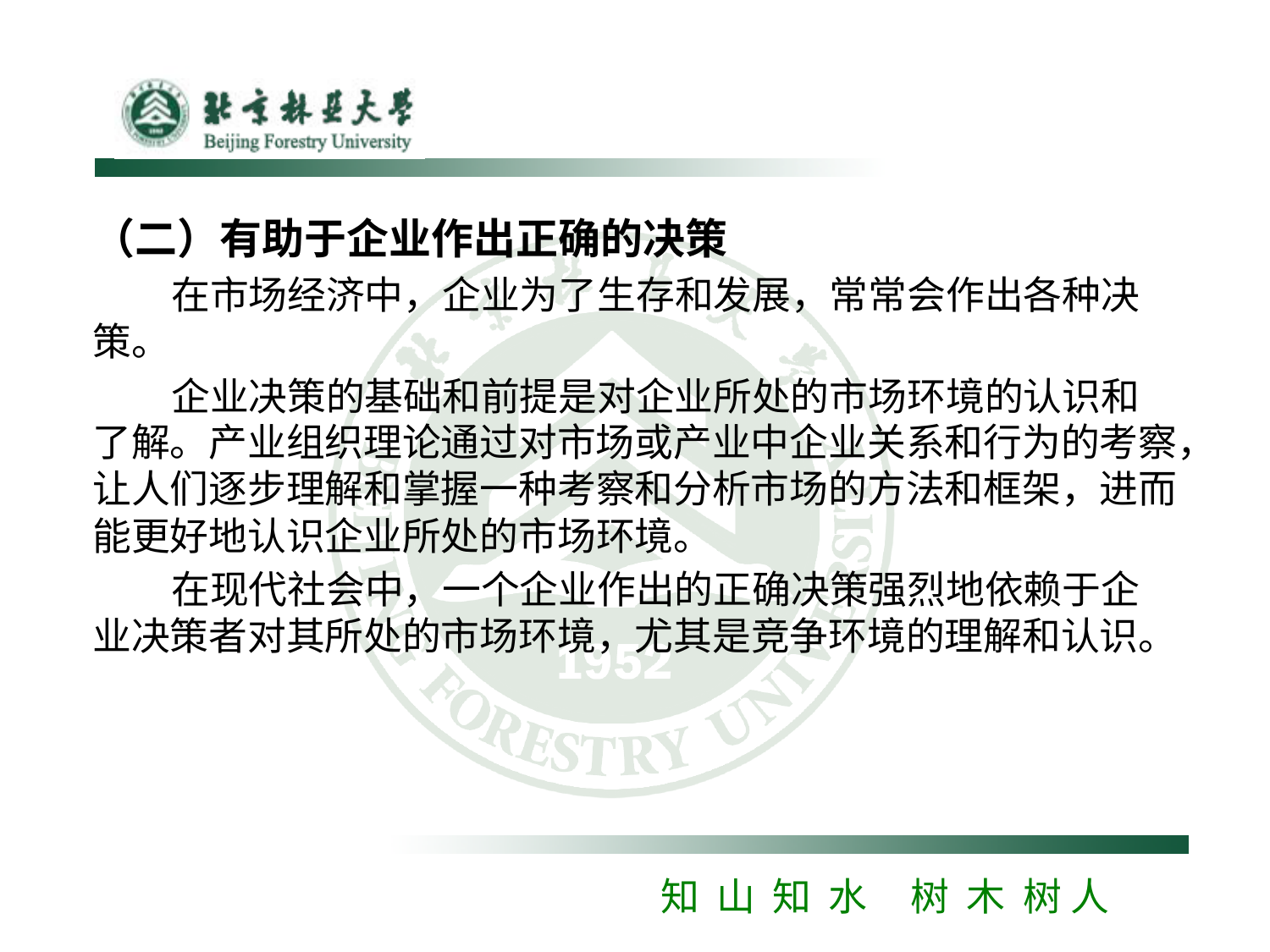

（二）有助于企业作出正确的决策
        在市场经济中，企业为了生存和发展，常常会作出各种决策。
        企业决策的基础和前提是对企业所处的市场环境的认识和了解。产业组织理论通过对市场或产业中企业关系和行为的考察，让人们逐步理解和掌握一种考察和分析市场的方法和框架，进而能更好地认识企业所处的市场环境。
        在现代社会中，一个企业作出的正确决策强烈地依赖于企业决策者对其所处的市场环境，尤其是竞争环境的理解和认识。